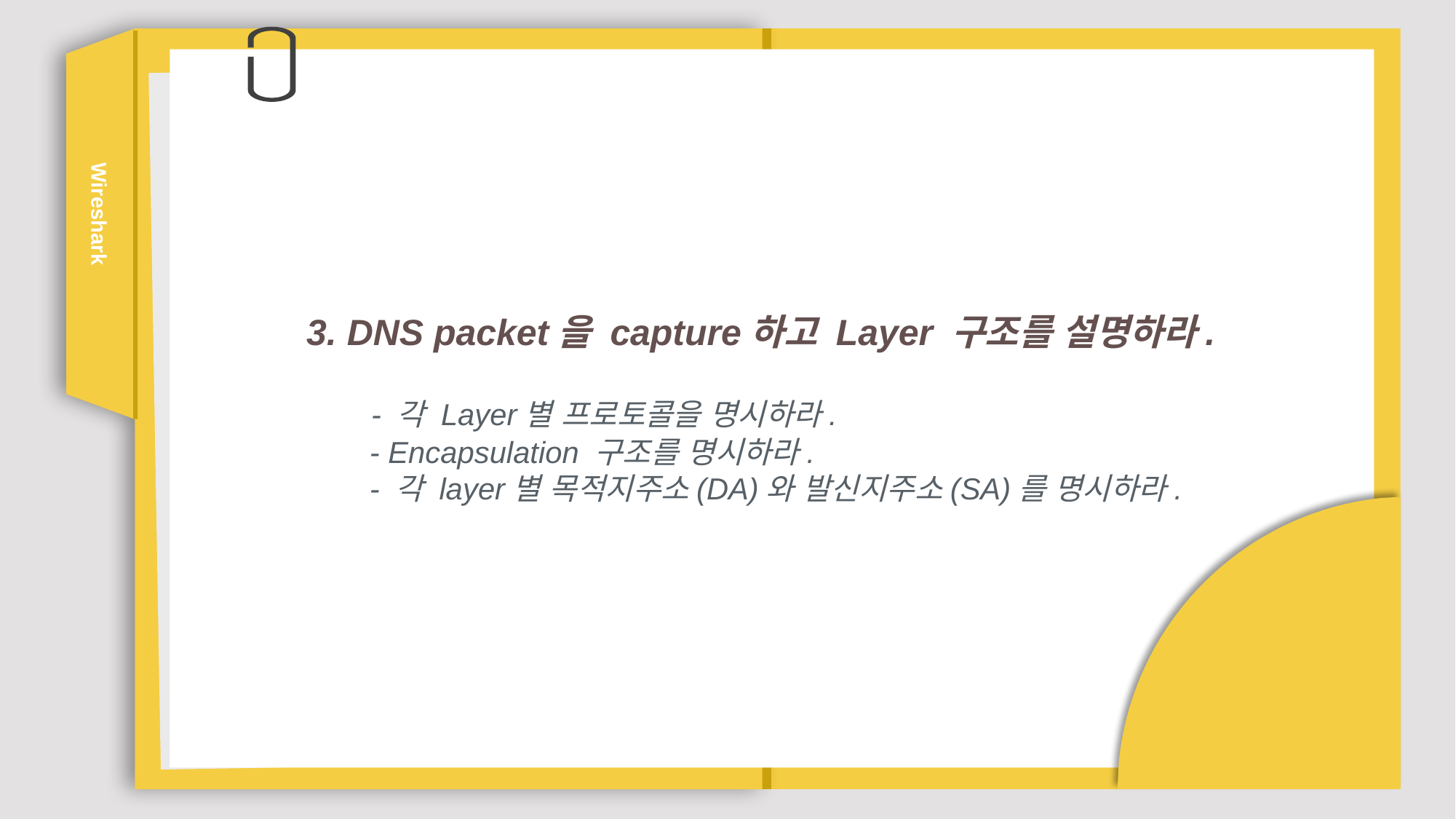

Wireshark
3. DNS packet을 capture하고 Layer 구조를 설명하라.

 - 각 Layer별 프로토콜을 명시하라.
 - Encapsulation 구조를 명시하라.
 - 각 layer별 목적지주소(DA)와 발신지주소(SA)를 명시하라.